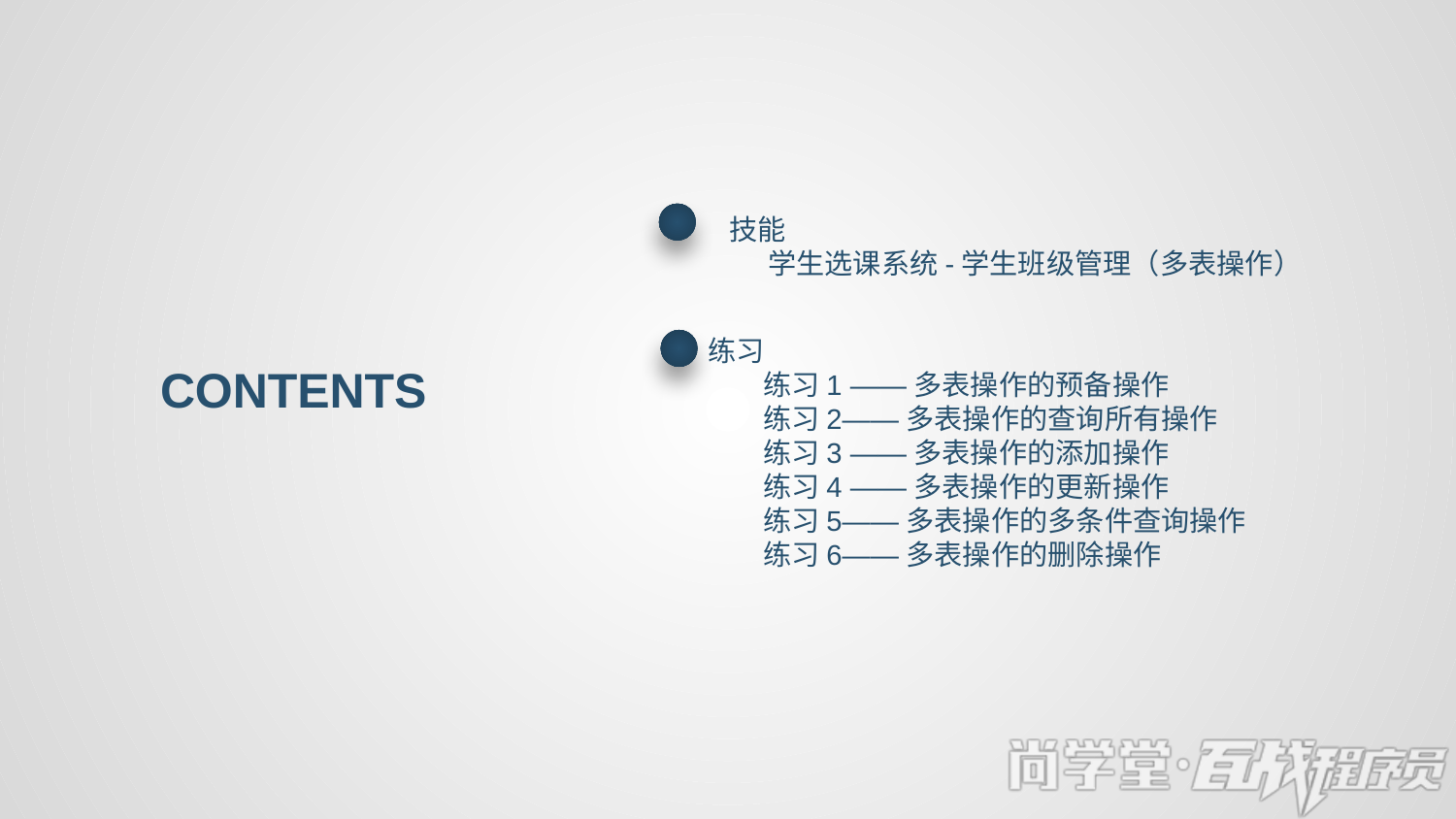

技能
     学生选课系统-学生班级管理（多表操作）
练习
练习1 ——多表操作的预备操作
练习2——多表操作的查询所有操作
练习3 ——多表操作的添加操作
练习4 ——多表操作的更新操作
练习5——多表操作的多条件查询操作
练习6——多表操作的删除操作

CONTENTS